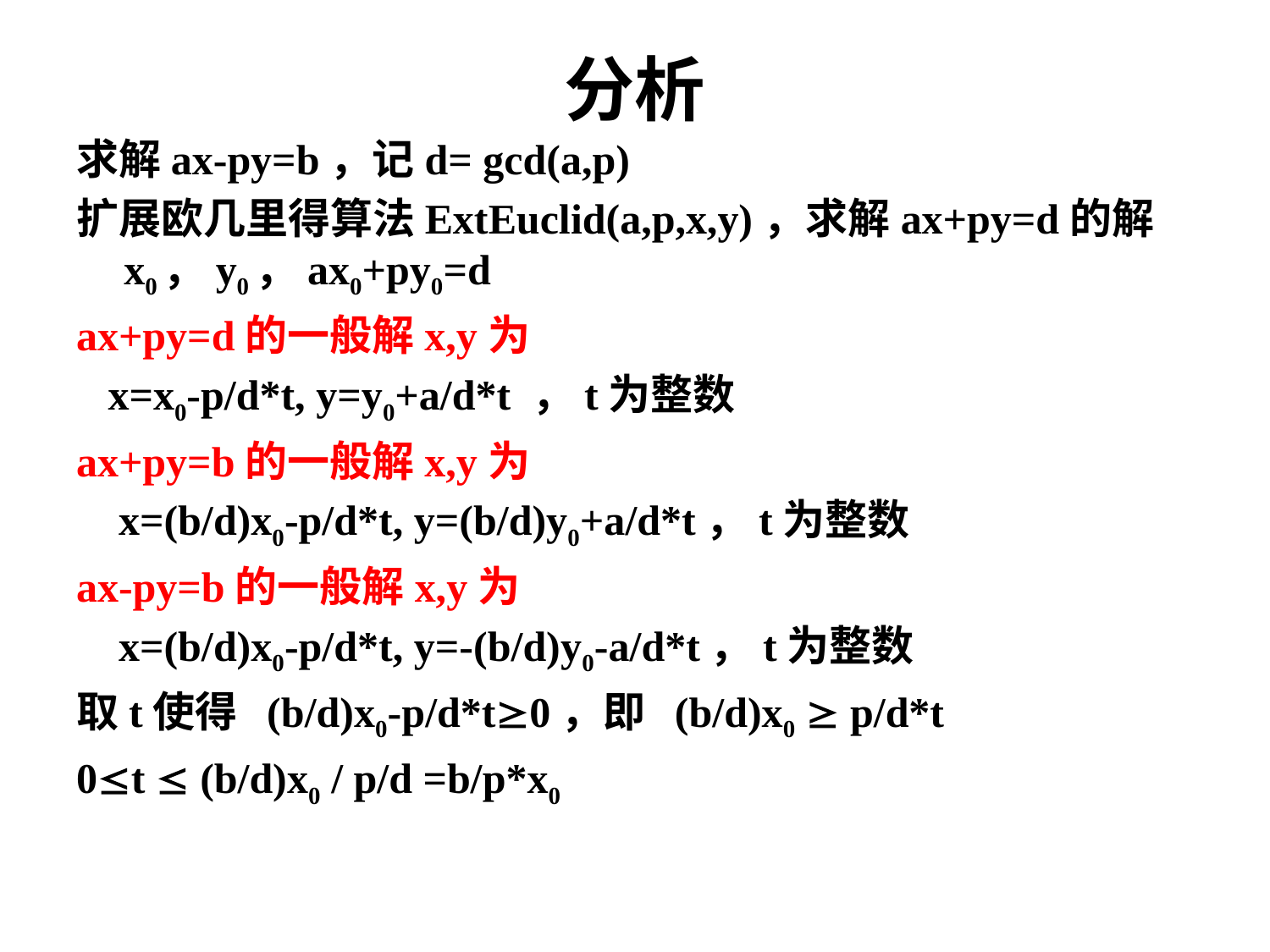

# 分析
求解ax-py=b，记d= gcd(a,p)
扩展欧几里得算法ExtEuclid(a,p,x,y)，求解ax+py=d的解x0，y0，ax0+py0=d
ax+py=d的一般解x,y为
   x=x0-p/d*t, y=y0+a/d*t ，t为整数
ax+py=b的一般解x,y为
    x=(b/d)x0-p/d*t, y=(b/d)y0+a/d*t，t为整数
ax-py=b的一般解x,y为
    x=(b/d)x0-p/d*t, y=-(b/d)y0-a/d*t，t为整数
取t使得  (b/d)x0-p/d*t≥0，即  (b/d)x0 ≥ p/d*t
0≤t ≤ (b/d)x0 / p/d =b/p*x0